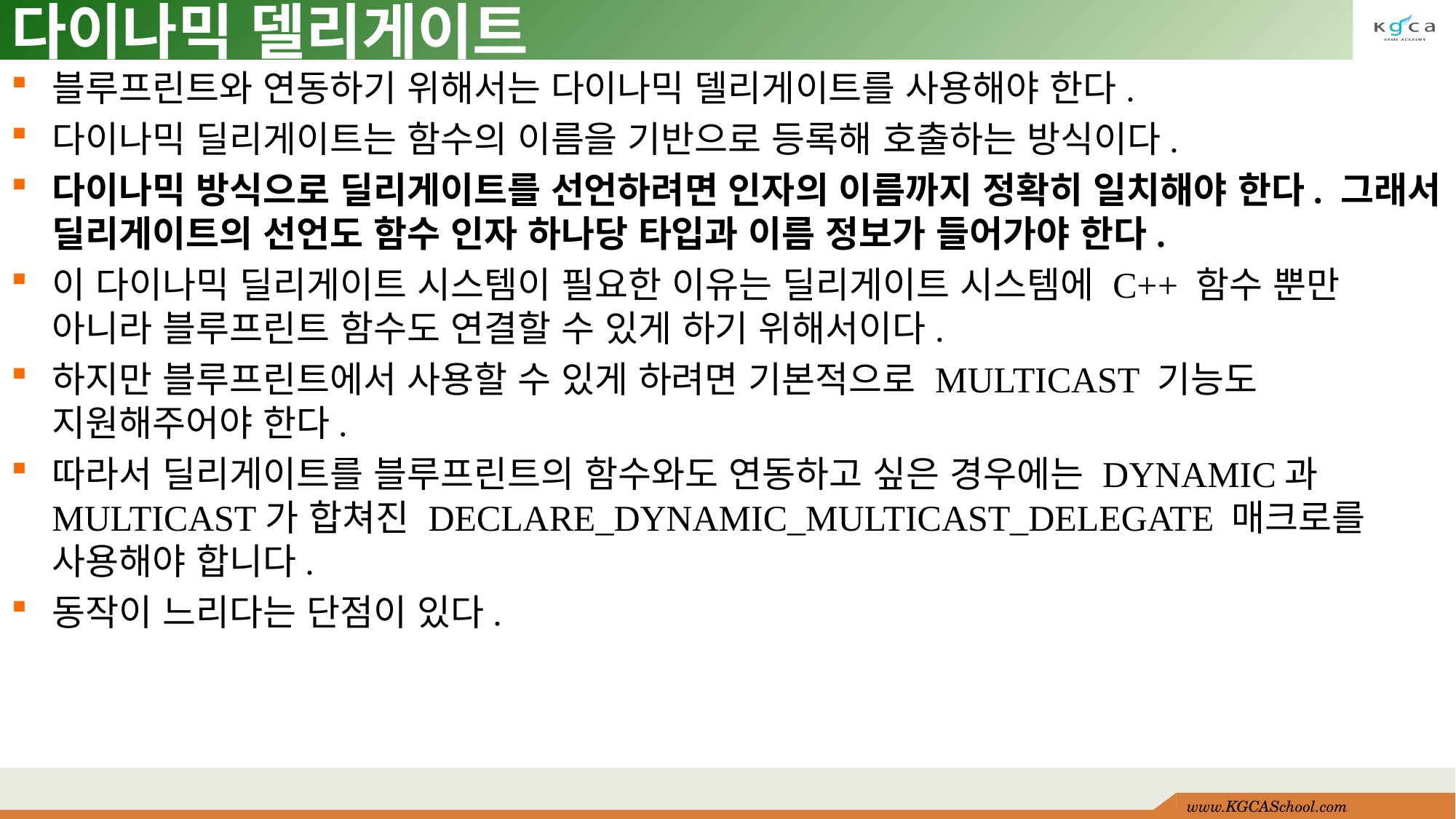

# 다이나믹 델리게이트
블루프린트와 연동하기 위해서는 다이나믹 델리게이트를 사용해야 한다.
다이나믹 딜리게이트는 함수의 이름을 기반으로 등록해 호출하는 방식이다.
다이나믹 방식으로 딜리게이트를 선언하려면 인자의 이름까지 정확히 일치해야 한다. 그래서 딜리게이트의 선언도 함수 인자 하나당 타입과 이름 정보가 들어가야 한다.
이 다이나믹 딜리게이트 시스템이 필요한 이유는 딜리게이트 시스템에 C++ 함수 뿐만 아니라 블루프린트 함수도 연결할 수 있게 하기 위해서이다.
하지만 블루프린트에서 사용할 수 있게 하려면 기본적으로 MULTICAST 기능도 지원해주어야 한다.
따라서 딜리게이트를 블루프린트의 함수와도 연동하고 싶은 경우에는 DYNAMIC과 MULTICAST가 합쳐진 DECLARE_DYNAMIC_MULTICAST_DELEGATE 매크로를 사용해야 합니다.
동작이 느리다는 단점이 있다.